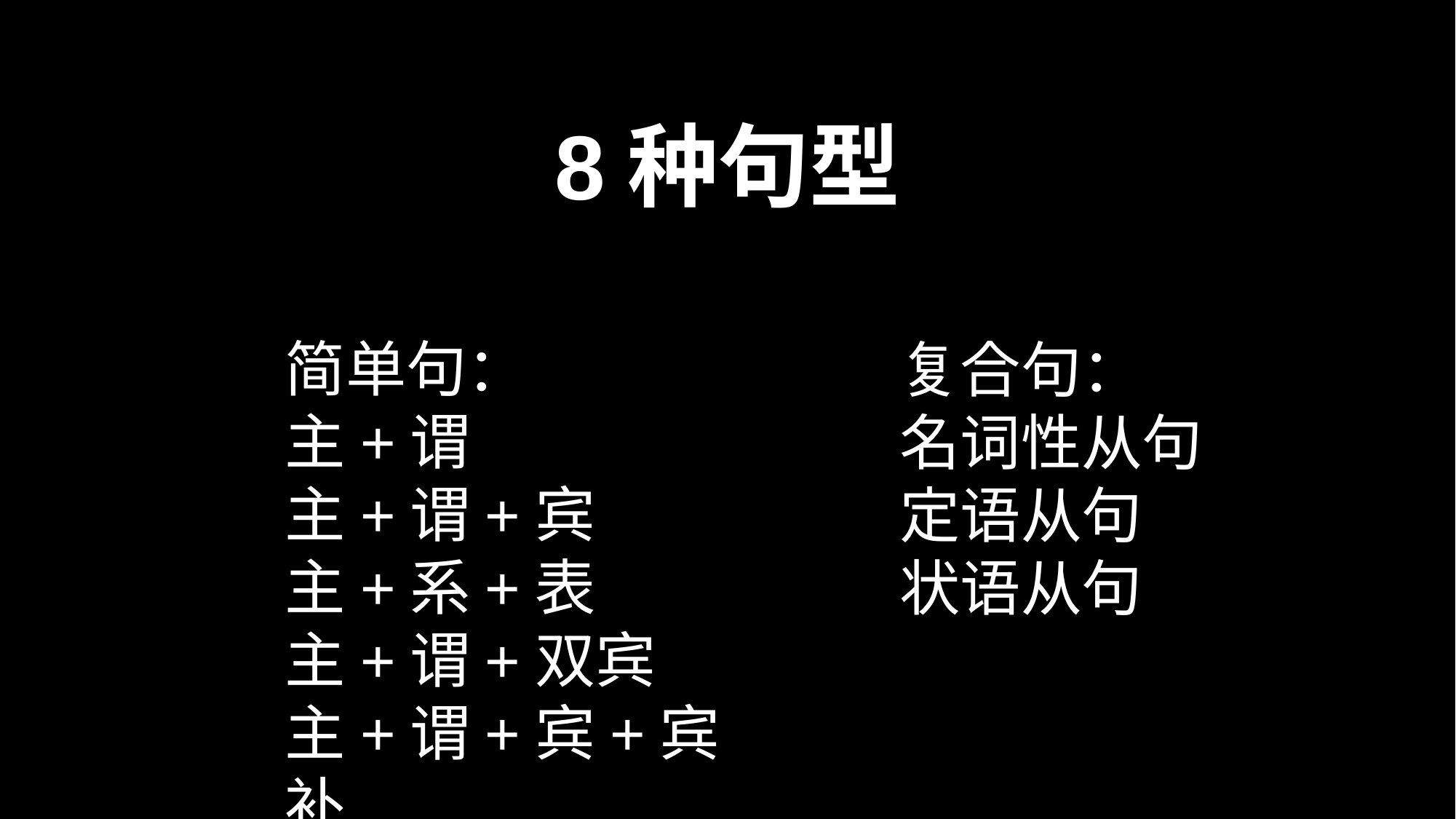

8种句型
简单句：
主+谓
主+谓+宾
主+系+表
主+谓+双宾
主+谓+宾+宾补
复合句：
名词性从句
定语从句
状语从句